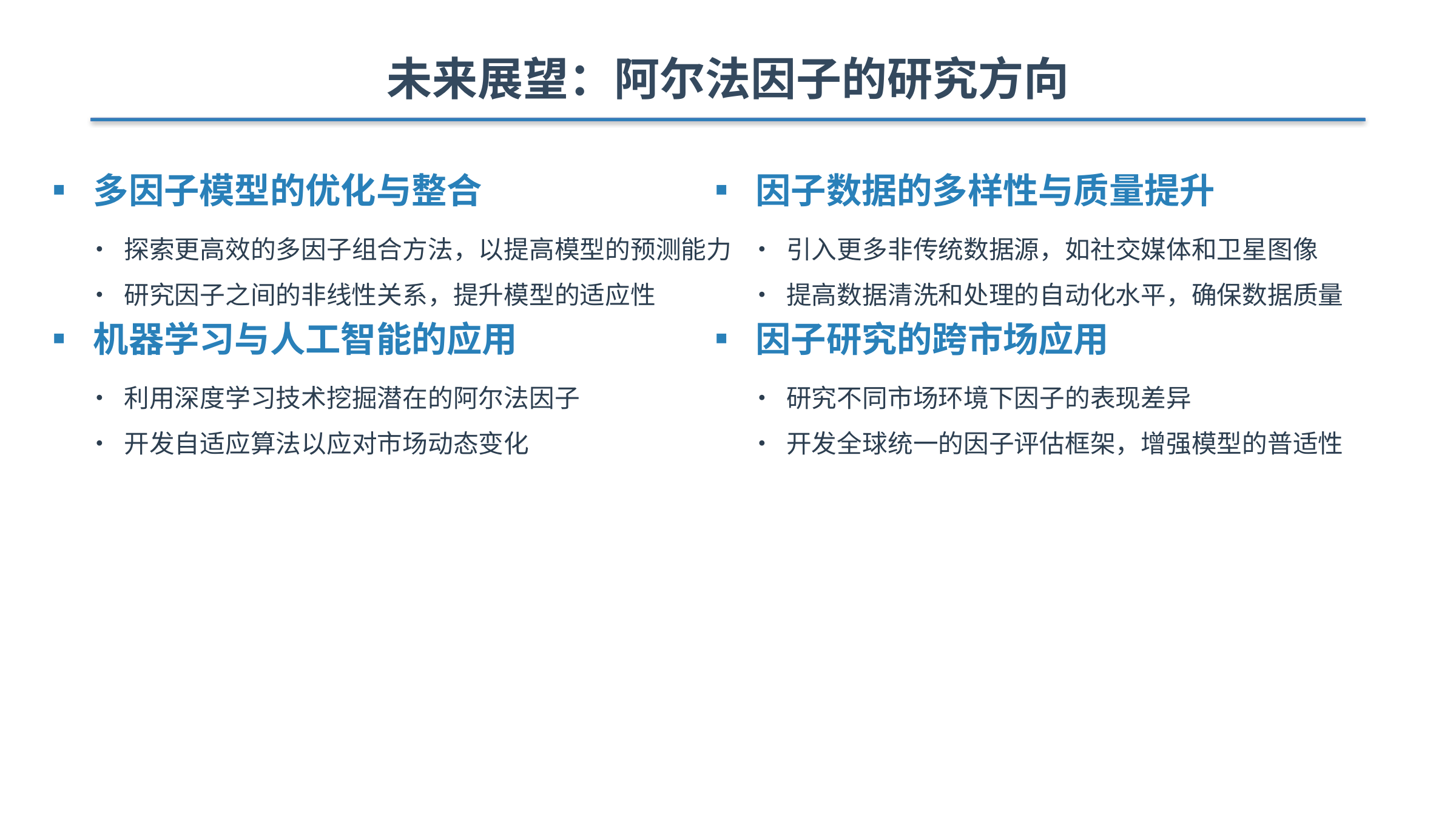

未来展望：阿尔法因子的研究方向

▪ 多因子模型的优化与整合
• 探索更高效的多因子组合方法，以提高模型的预测能力
• 研究因子之间的非线性关系，提升模型的适应性
▪ 机器学习与人工智能的应用
• 利用深度学习技术挖掘潜在的阿尔法因子
• 开发自适应算法以应对市场动态变化

▪ 因子数据的多样性与质量提升
• 引入更多非传统数据源，如社交媒体和卫星图像
• 提高数据清洗和处理的自动化水平，确保数据质量
▪ 因子研究的跨市场应用
• 研究不同市场环境下因子的表现差异
• 开发全球统一的因子评估框架，增强模型的普适性